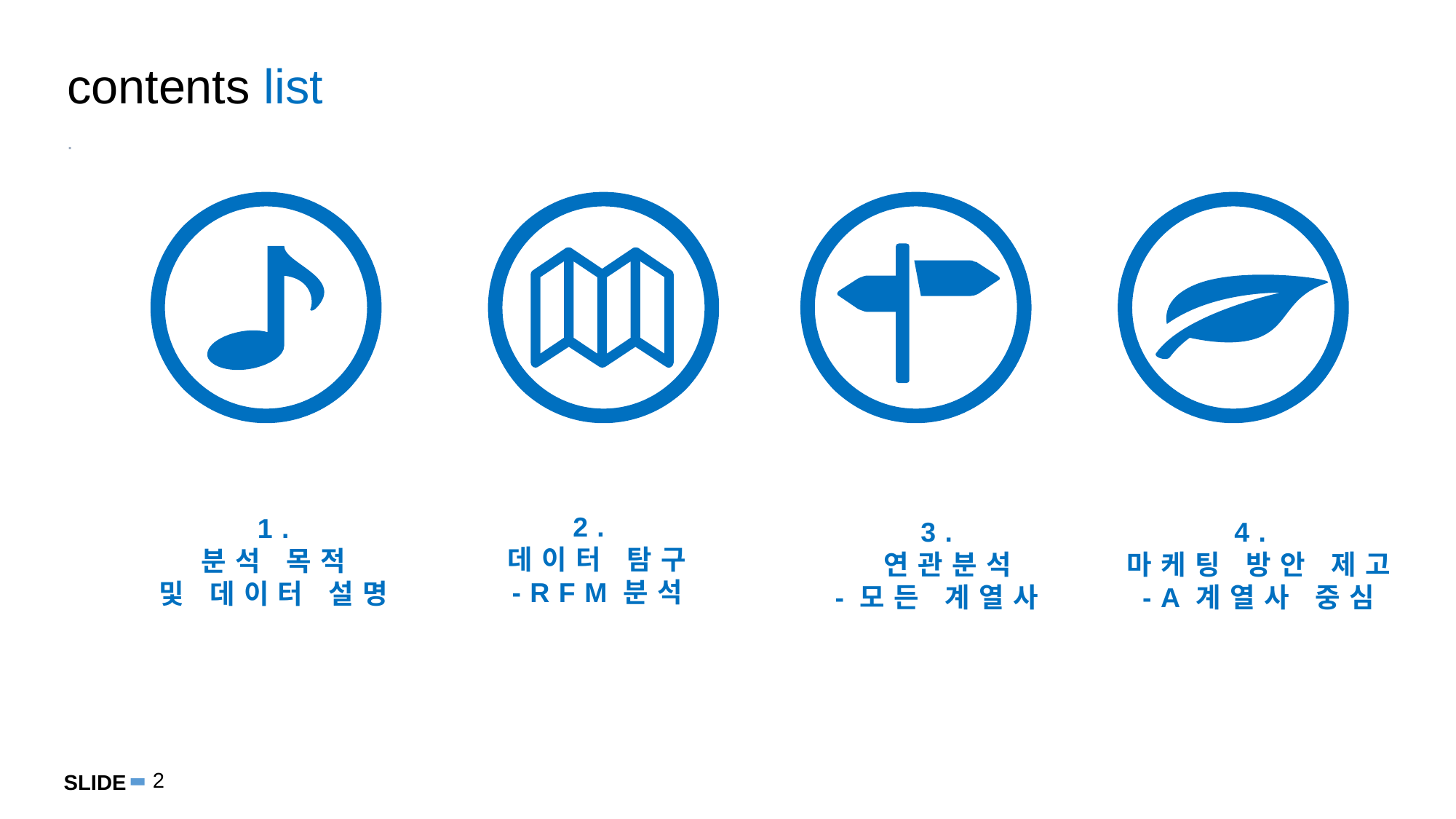

# contents list
.

2.
데이터 탐구
-RFM분석
1.
분석 목적
및 데이터 설명
3.
 연관분석
-모든 계열사
4.
마케팅 방안 제고
-A계열사 중심